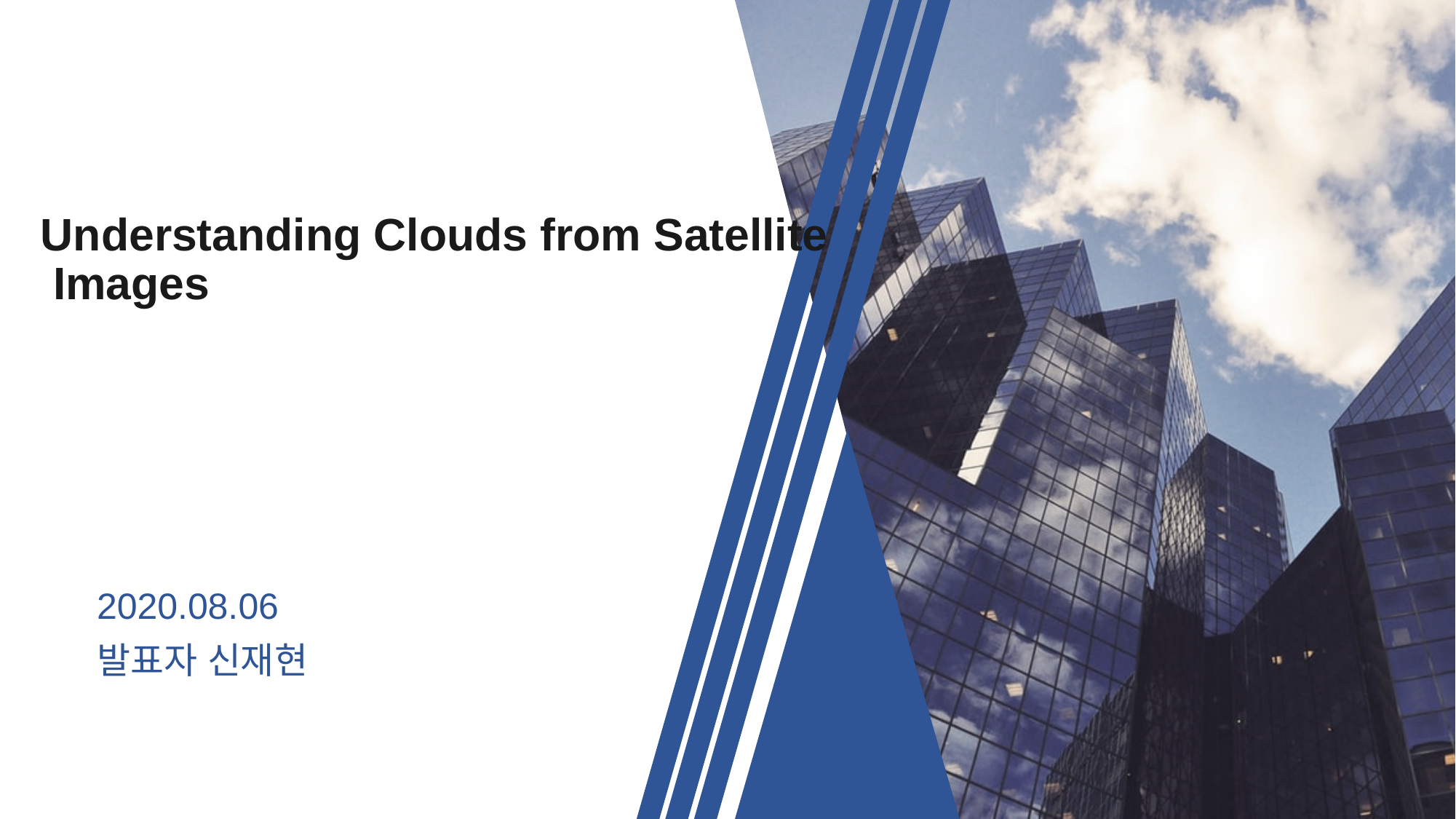

# Understanding Clouds from Satellite Images
2020.08.06
발표자 신재현